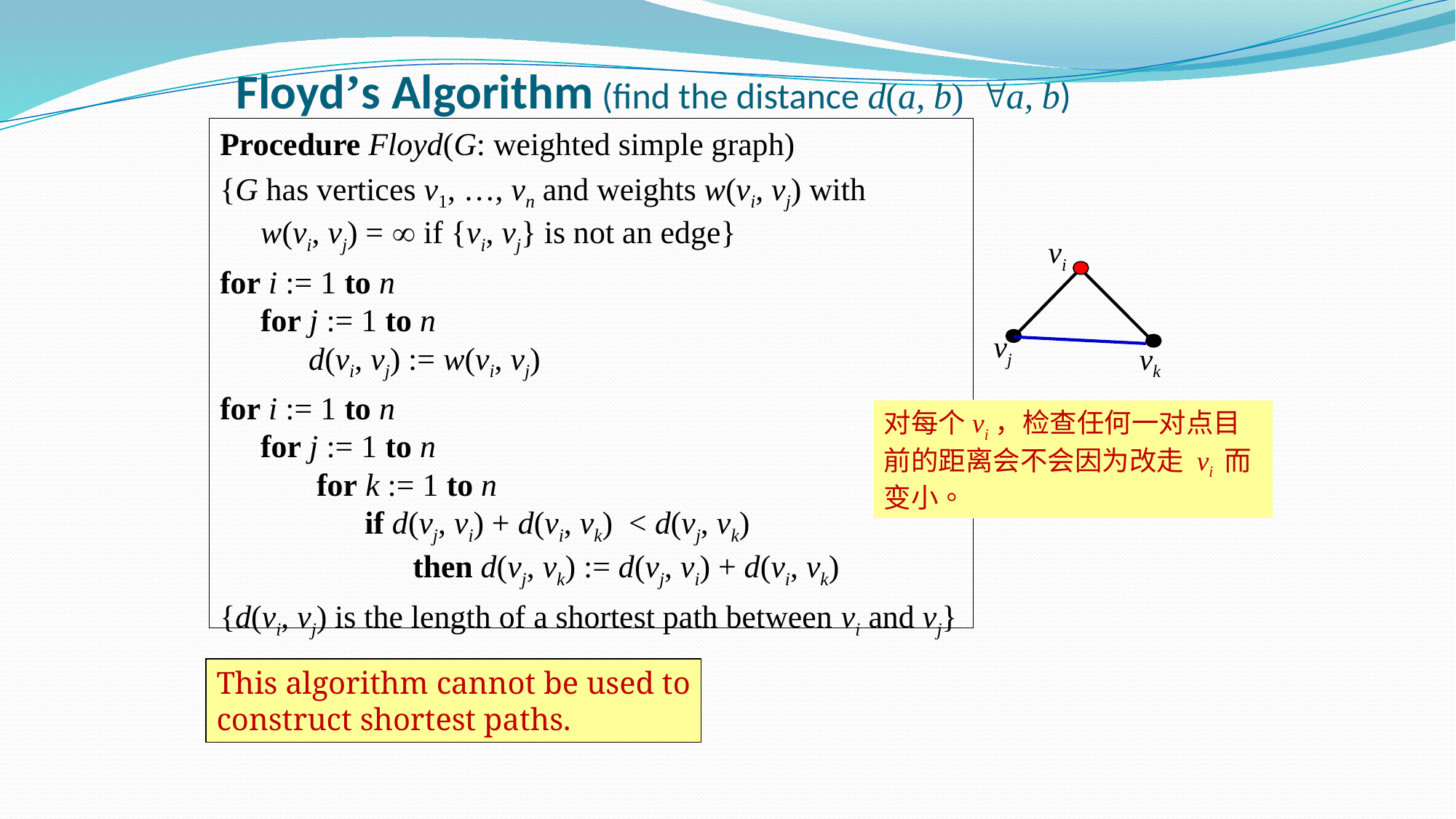

# Floyd’s Algorithm (find the distance d(a, b)  ∀a, b)
Procedure Floyd(G: weighted simple graph)
{G has vertices v1, …, vn and weights w(vi, vj) with
 w(vi, vj) = ∞ if {vi, vj} is not an edge}
for i := 1 to n
 for j := 1 to n
       d(vi, vj) := w(vi, vj)
for i := 1 to n
 for j := 1 to n
        for k := 1 to n
              if d(vj, vi) + d(vi, vk)  < d(vj, vk)
                    then d(vj, vk) := d(vj, vi) + d(vi, vk)
{d(vi, vj) is the length of a shortest path between vi and vj}
vi

vj

vk

对每个vi，检查任何一对点目前的距离会不会因为改走 vi 而变小。
This algorithm cannot be used to
construct shortest paths.